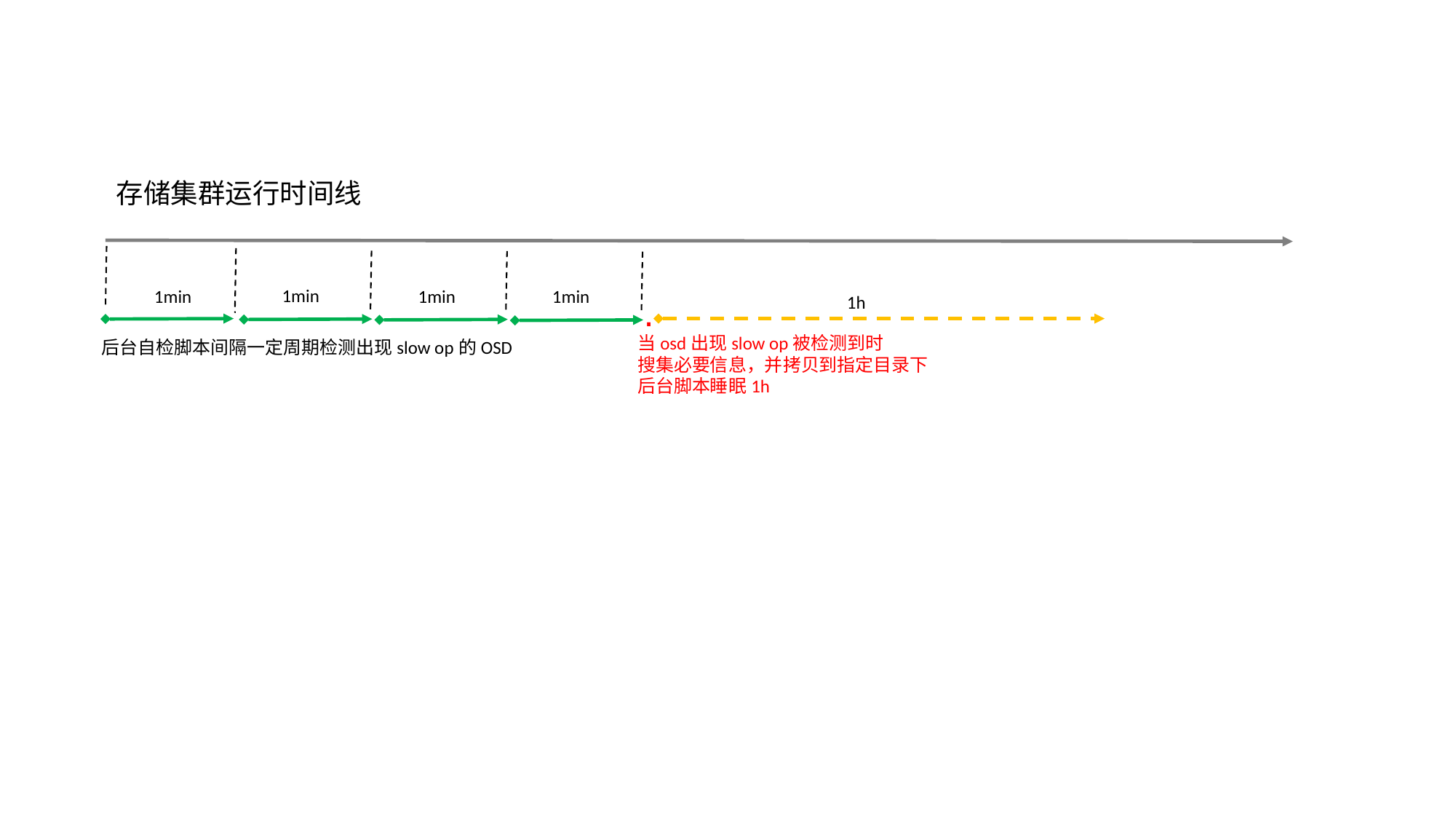

存储集群运行时间线
1min
1min
1min
1min
1h
·
当osd出现slow op被检测到时
搜集必要信息，并拷贝到指定目录下
后台脚本睡眠1h
后台自检脚本间隔一定周期检测出现slow op的OSD